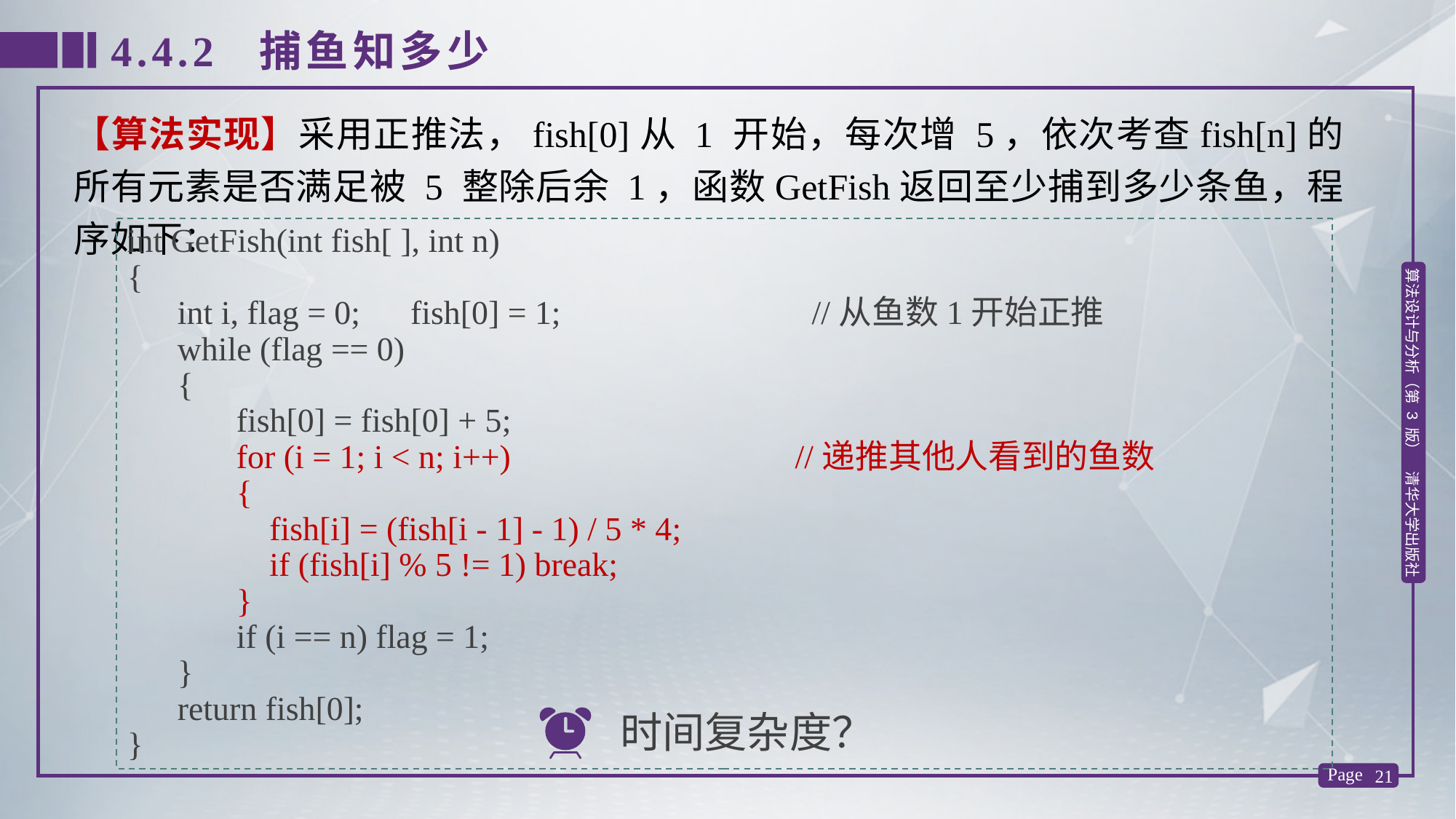

4.4.2  捕鱼知多少
【算法实现】采用正推法，fish[0]从 1 开始，每次增 5，依次考查fish[n]的所有元素是否满足被 5 整除后余 1，函数GetFish返回至少捕到多少条鱼，程序如下：
int GetFish(int fish[ ], int n)
{
      int i, flag = 0;      fish[0] = 1;                              //从鱼数1开始正推
      while (flag == 0)
      {
	fish[0] = fish[0] + 5;
	for (i = 1; i < n; i++)                                  //递推其他人看到的鱼数
	{
                 fish[i] = (fish[i - 1] - 1) / 5 * 4;
                 if (fish[i] % 5 != 1) break;
	}
	if (i == n) flag = 1;
      }
      return fish[0];
}
时间复杂度？